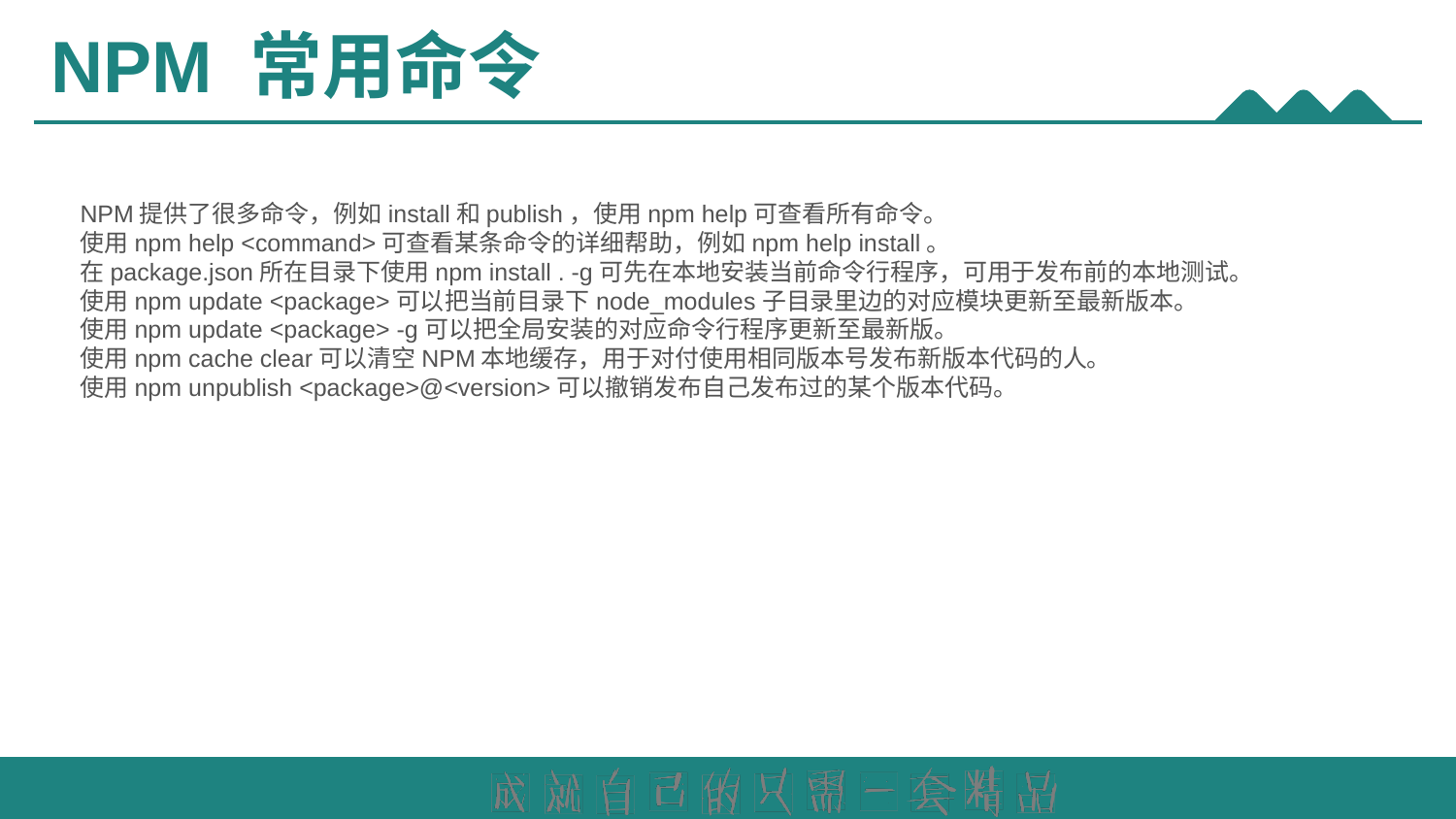

# NPM 常用命令
NPM提供了很多命令，例如install和publish，使用npm help可查看所有命令。
使用npm help <command>可查看某条命令的详细帮助，例如npm help install。
在package.json所在目录下使用npm install . -g可先在本地安装当前命令行程序，可用于发布前的本地测试。
使用npm update <package>可以把当前目录下node_modules子目录里边的对应模块更新至最新版本。
使用npm update <package> -g可以把全局安装的对应命令行程序更新至最新版。
使用npm cache clear可以清空NPM本地缓存，用于对付使用相同版本号发布新版本代码的人。
使用npm unpublish <package>@<version>可以撤销发布自己发布过的某个版本代码。